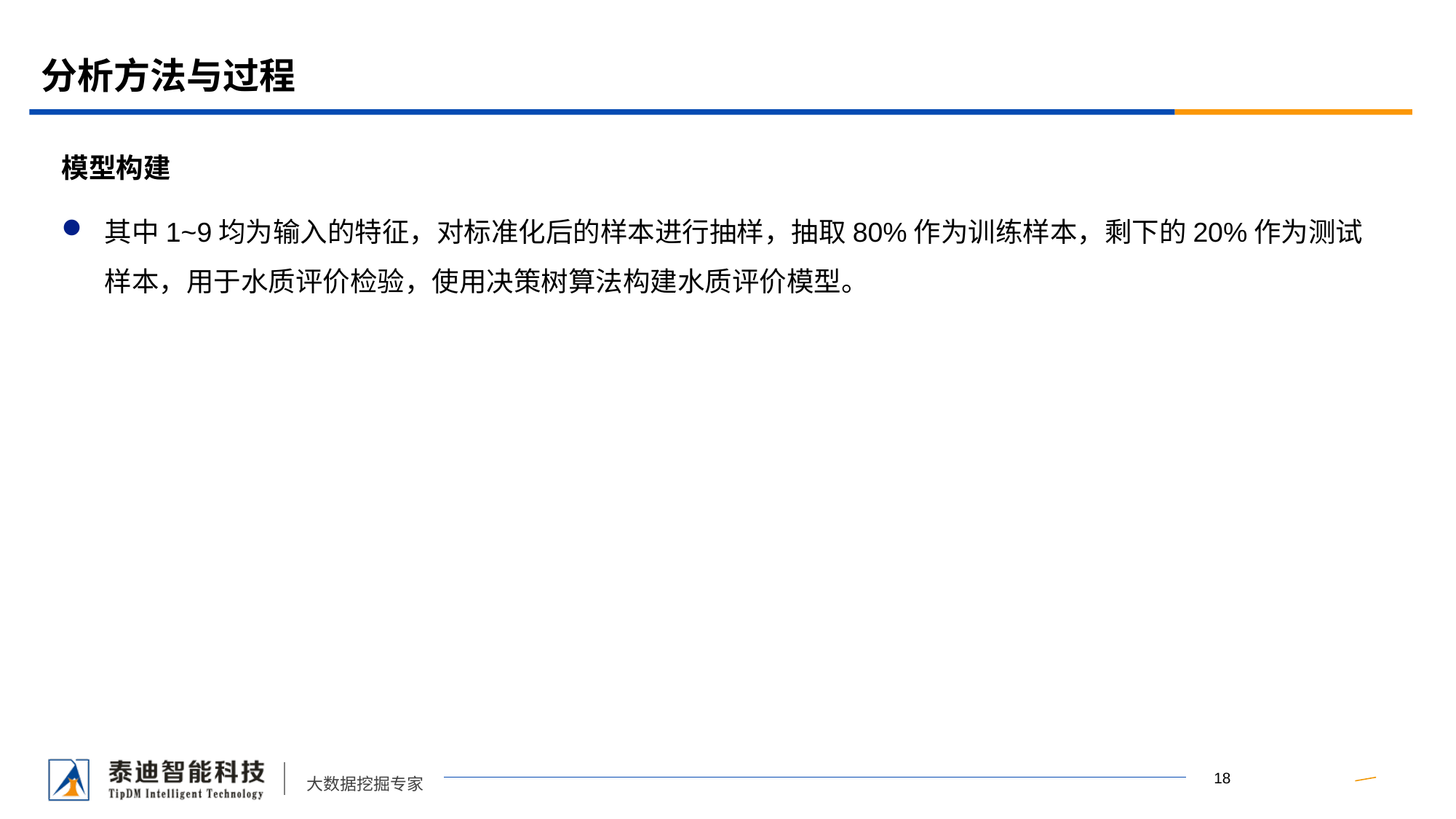

# 分析方法与过程
模型构建
其中1~9均为输入的特征，对标准化后的样本进行抽样，抽取80%作为训练样本，剩下的20%作为测试样本，用于水质评价检验，使用决策树算法构建水质评价模型。